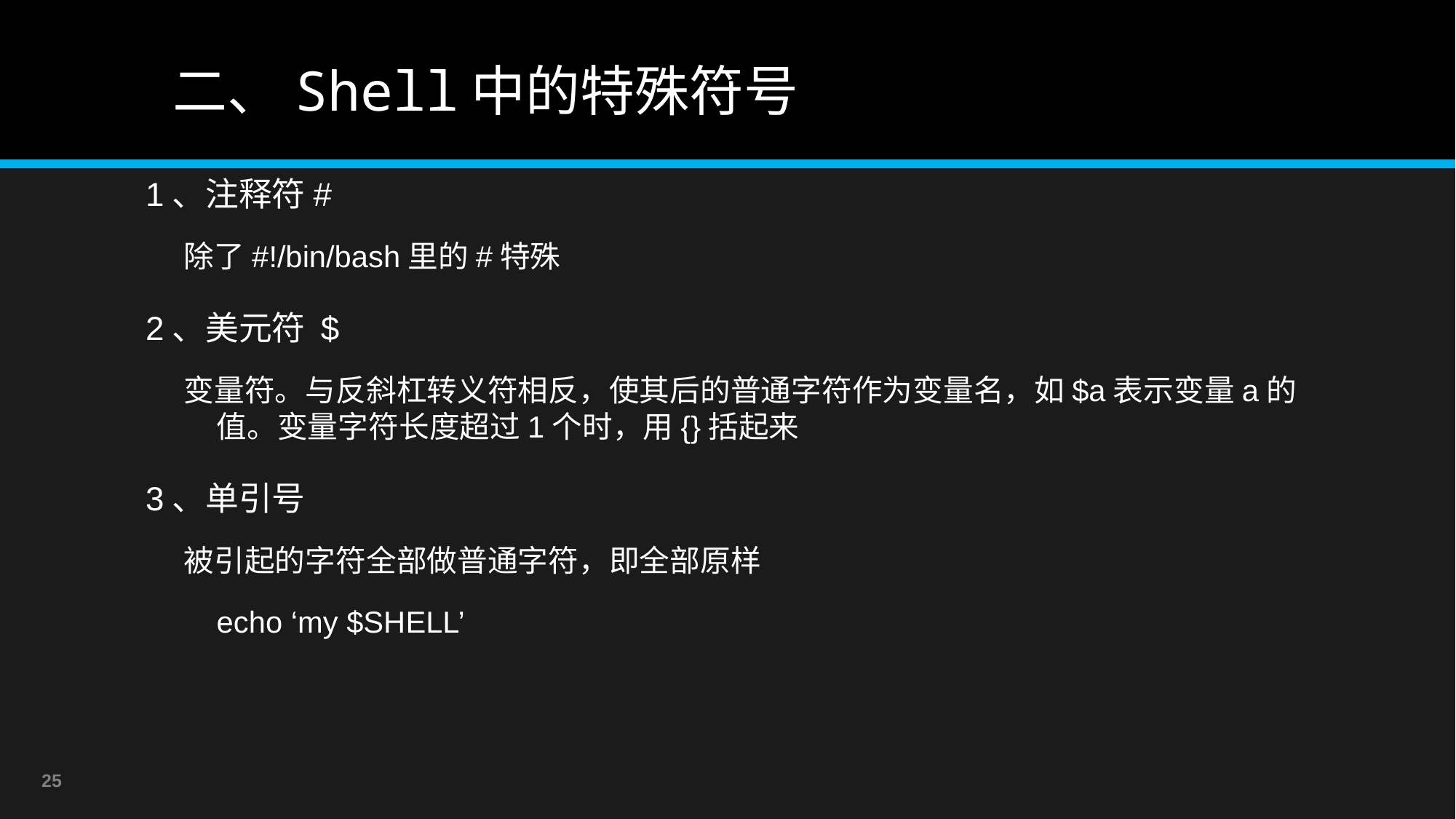

# 二、Shell中的特殊符号
1、注释符#
除了#!/bin/bash里的#特殊
2、美元符 $
变量符。与反斜杠转义符相反，使其后的普通字符作为变量名，如$a表示变量a的值。变量字符长度超过1个时，用{}括起来
3、单引号
被引起的字符全部做普通字符，即全部原样
	echo ‘my $SHELL’

25